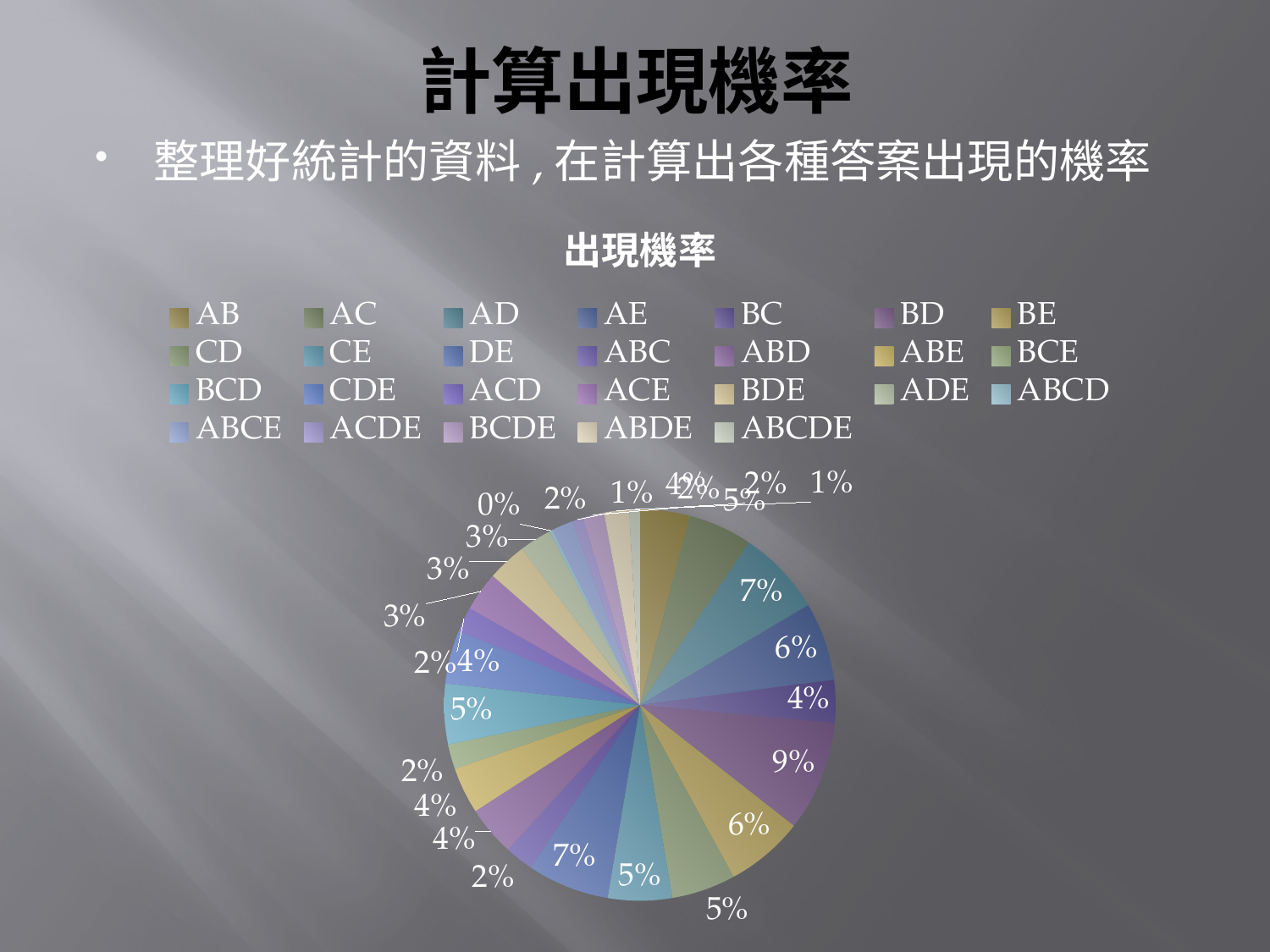

# 計算出現機率
整理好統計的資料,在計算出各種答案出現的機率

### Chart:

| Category | 出現機率 |
|---|---|
| AB | 14.0 |
| AC | 18.0 |
| AD | 24.0 |
| AE | 22.0 |
| BC | 12.0 |
| BD | 31.0 |
| BE | 22.0 |
| CD | 18.0 |
| CE | 18.0 |
| DE | 23.0 |
| ABC | 8.0 |
| ABD | 14.0 |
| ABE | 13.0 |
| BCE | 7.0 |
| BCD | 17.0 |
| CDE | 15.0 |
| ACD | 7.0 |
| ACE | 11.0 |
| BDE | 11.0 |
| ADE | 9.0 |
| ABCD | 1.0 |
| ABCE | 6.0 |
| ACDE | 3.0 |
| BCDE | 6.0 |
| ABDE | 7.0 |
| ABCDE | 3.0 |